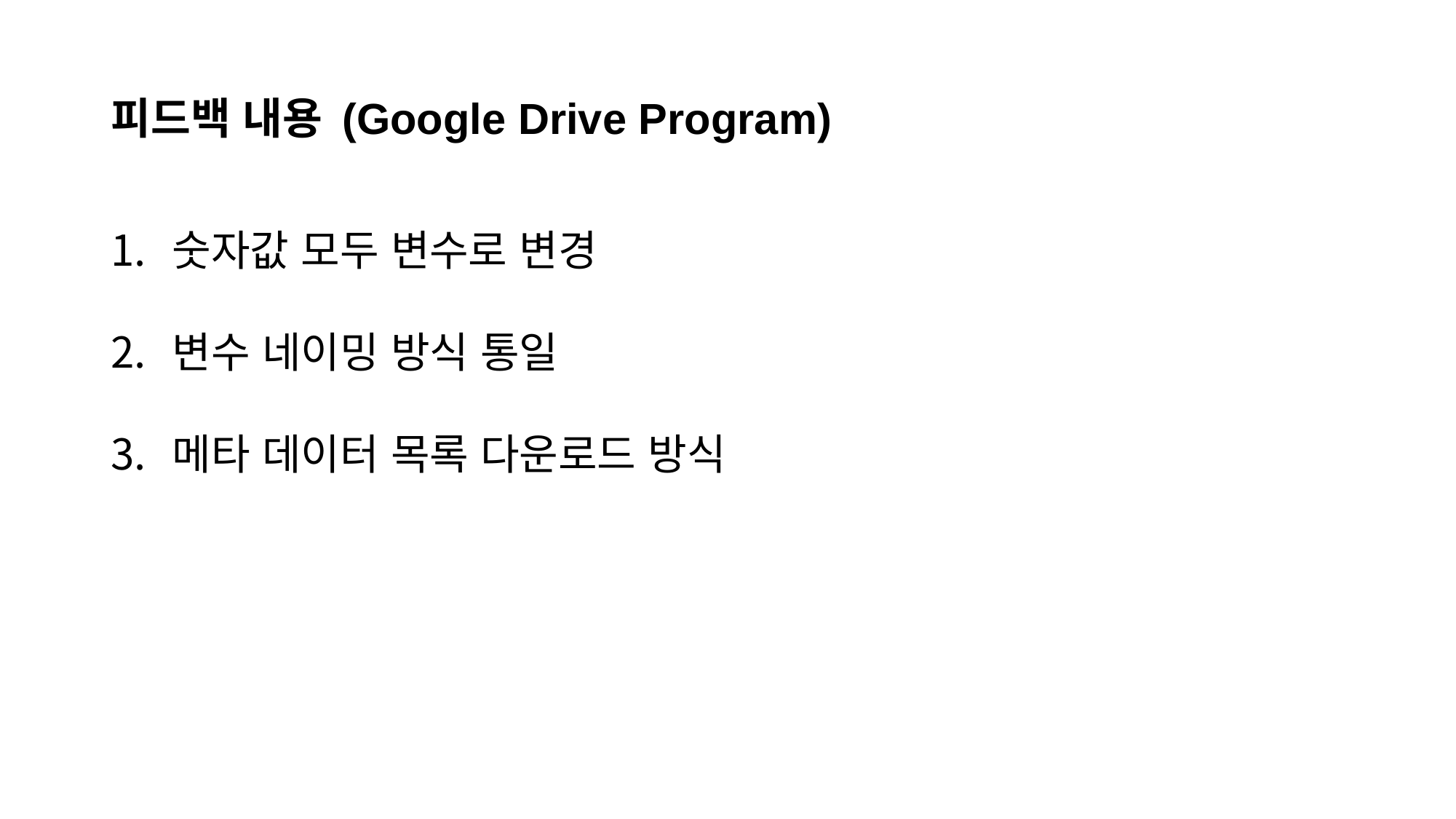

# 피드백 내용 (Google Drive Program)
숫자값 모두 변수로 변경

변수 네이밍 방식 통일

메타 데이터 목록 다운로드 방식